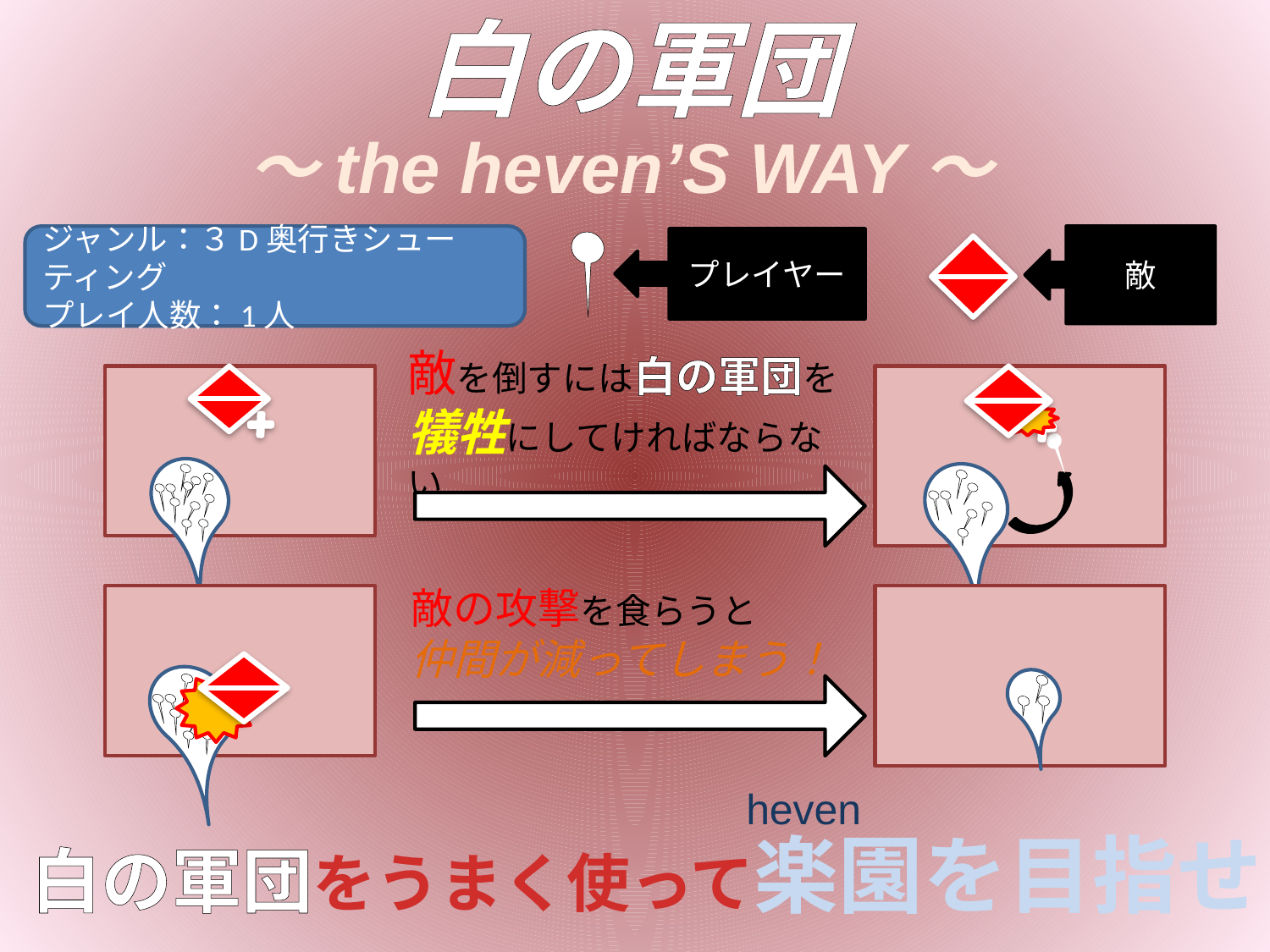

白の軍団
～the heven’S WAY～
ジャンル：３D奥行きシューティング
プレイ人数：1人
敵
プレイヤー

敵を倒すには白の軍団を
犠牲にしてければならない

敵の攻撃を食らうと
仲間が減ってしまう！

heven
白の軍団をうまく使って楽園を目指せ